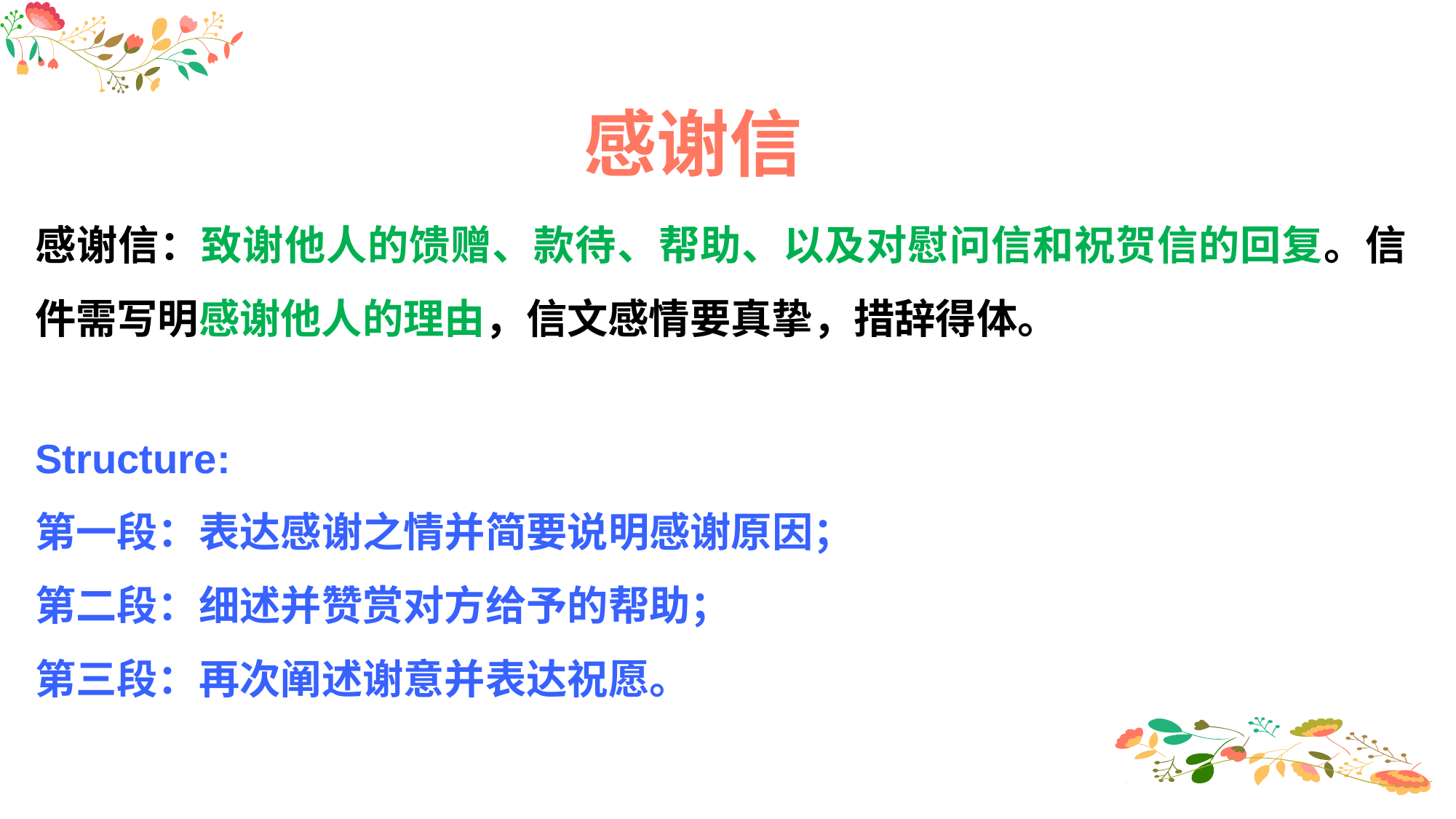

感谢信
感谢信：致谢他人的馈赠、款待、帮助、以及对慰问信和祝贺信的回复。信件需写明感谢他人的理由，信文感情要真挚，措辞得体。

Structure:
第一段：表达感谢之情并简要说明感谢原因；
第二段：细述并赞赏对方给予的帮助；
第三段：再次阐述谢意并表达祝愿。